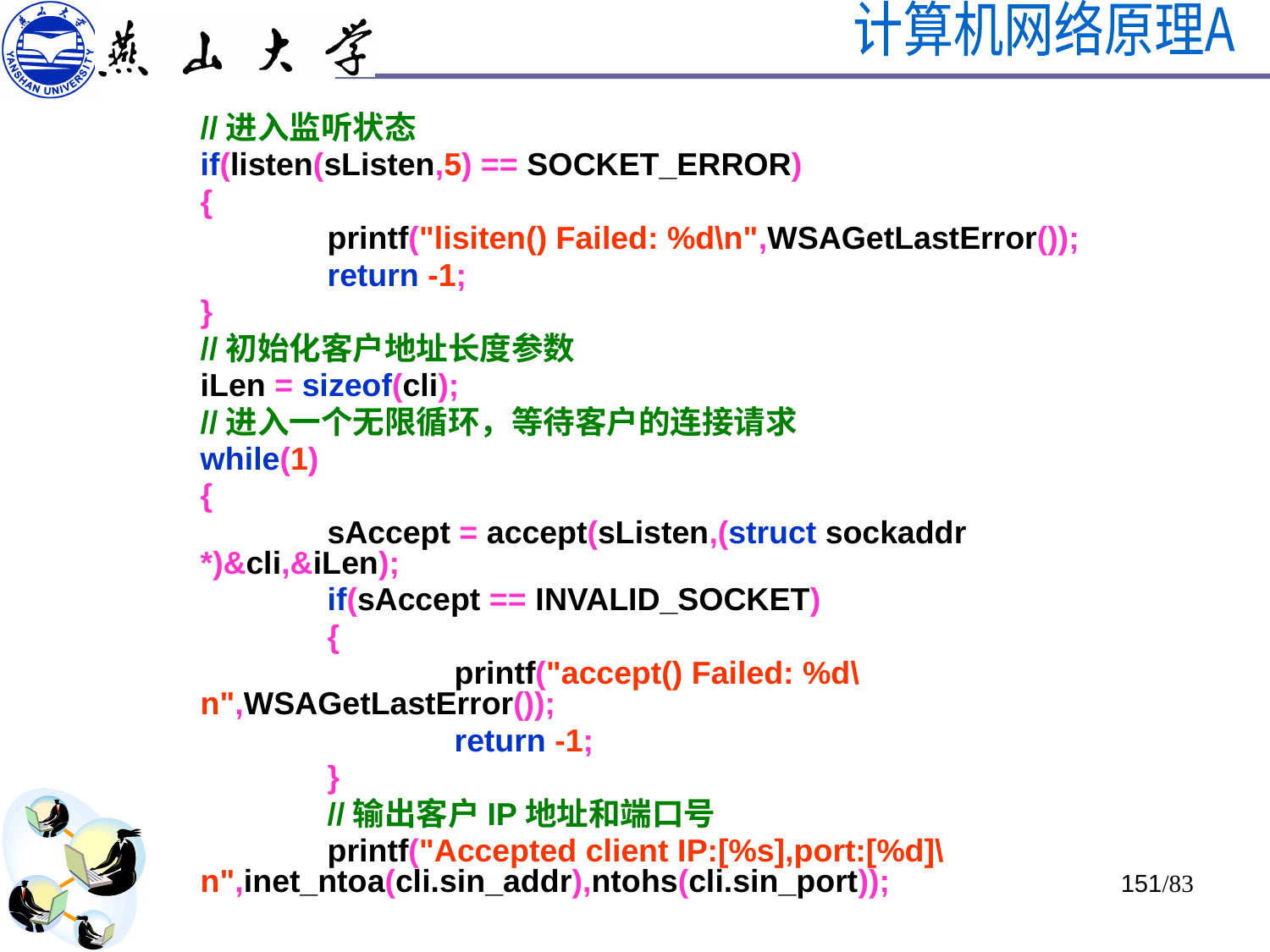

//进入监听状态
	if(listen(sListen,5) == SOCKET_ERROR)
	{
		printf("lisiten() Failed: %d\n",WSAGetLastError());
		return -1;
	}
	//初始化客户地址长度参数
	iLen = sizeof(cli);
	//进入一个无限循环，等待客户的连接请求
	while(1)
	{
		sAccept = accept(sListen,(struct sockaddr *)&cli,&iLen);
		if(sAccept == INVALID_SOCKET)
		{
			printf("accept() Failed: %d\n",WSAGetLastError());
			return -1;
		}
		//输出客户IP地址和端口号
		printf("Accepted client IP:[%s],port:[%d]\n",inet_ntoa(cli.sin_addr),ntohs(cli.sin_port));
151/83